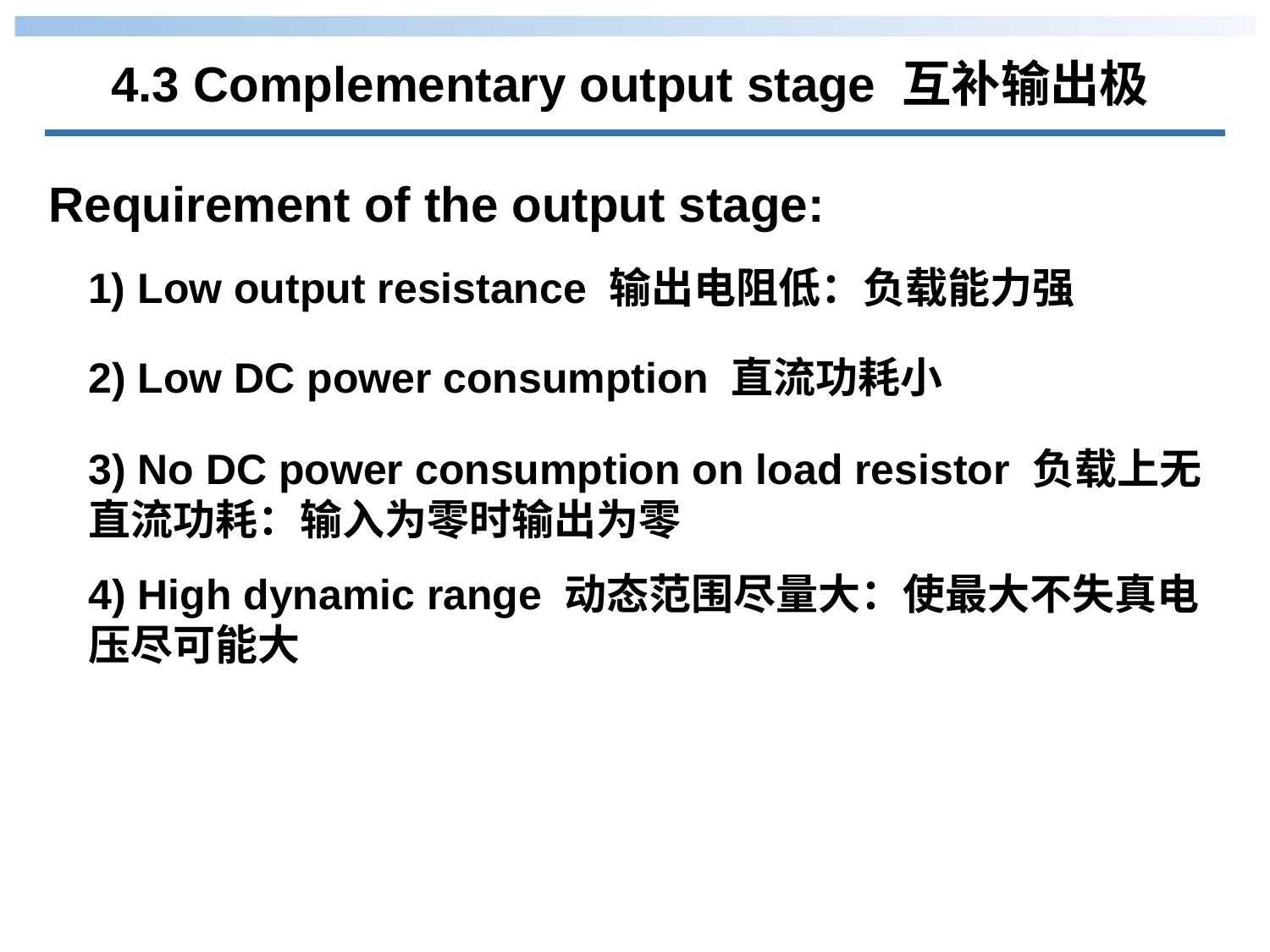

4.3 Complementary output stage 互补输出极

Requirement of the output stage:
1) Low output resistance 输出电阻低：负载能力强
2) Low DC power consumption 直流功耗小
3) No DC power consumption on load resistor 负载上无直流功耗：输入为零时输出为零
4) High dynamic range 动态范围尽量大：使最大不失真电压尽可能大